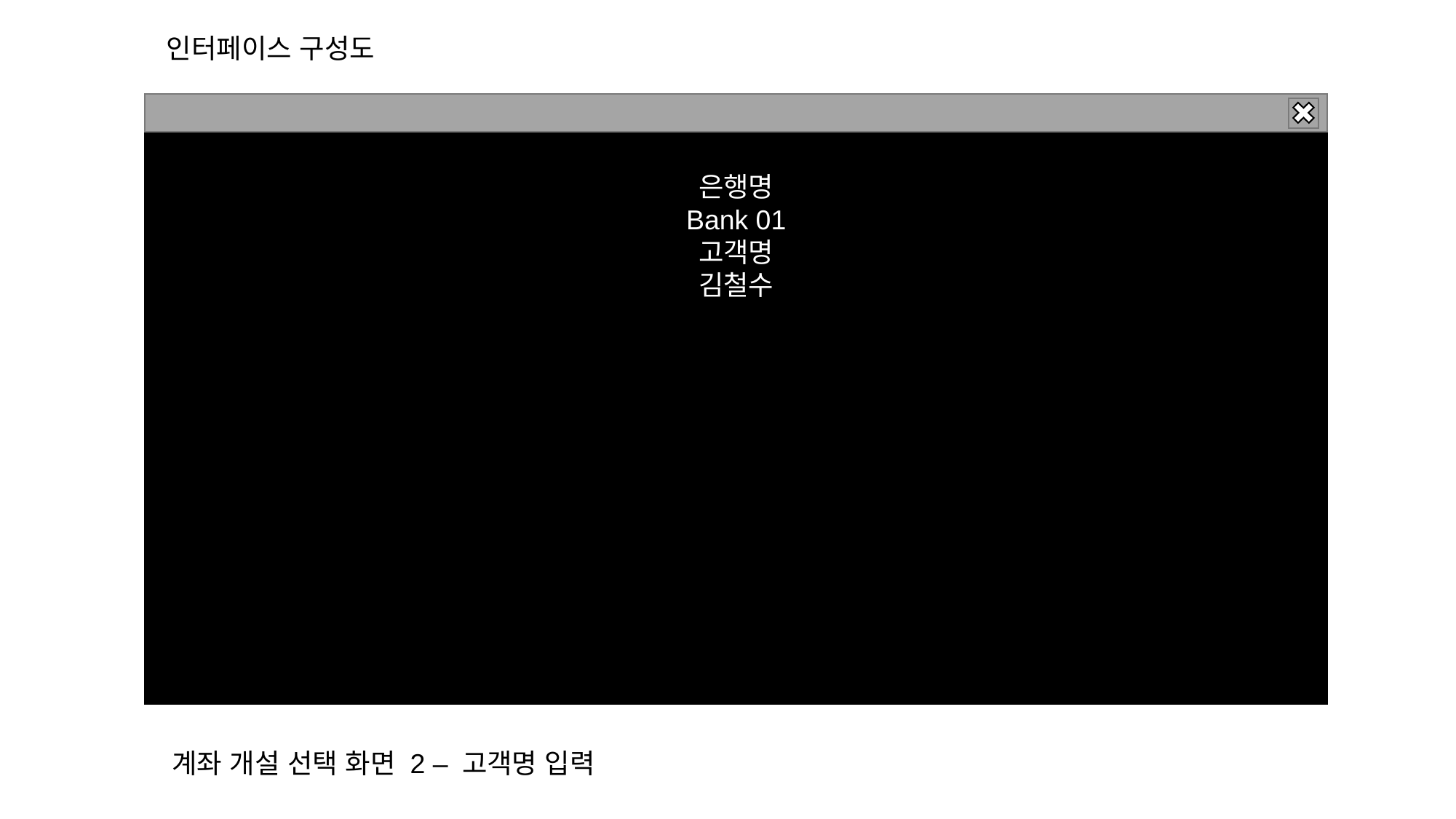

인터페이스 구성도

은행명
Bank 01
고객명
김철수

계좌 개설 선택 화면 2 – 고객명 입력